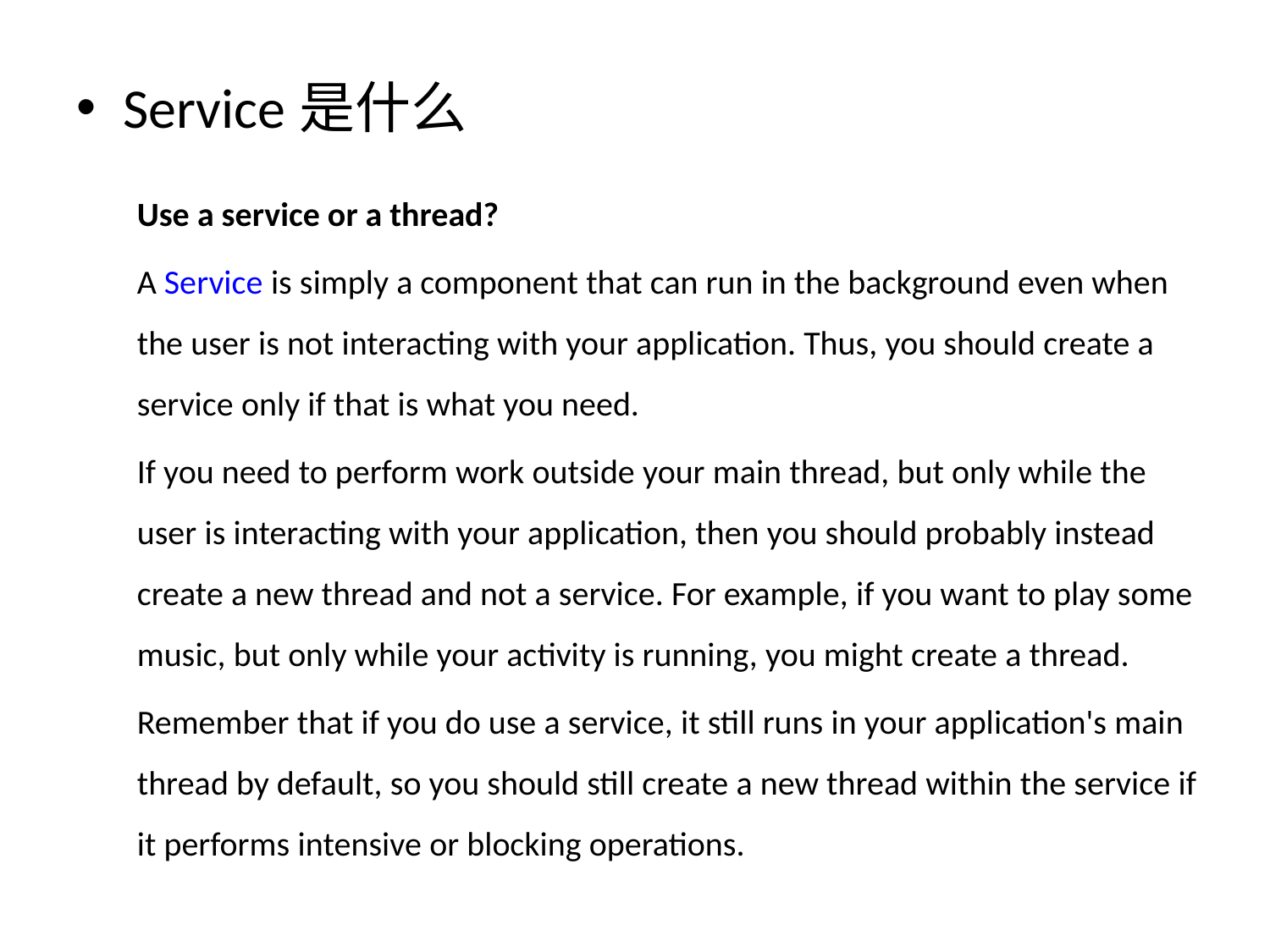

Service是什么
	Use a service or a thread?
	A Service is simply a component that can run in the background even when the user is not interacting with your application. Thus, you should create a service only if that is what you need.
	If you need to perform work outside your main thread, but only while the user is interacting with your application, then you should probably instead create a new thread and not a service. For example, if you want to play some music, but only while your activity is running, you might create a thread.
	Remember that if you do use a service, it still runs in your application's main thread by default, so you should still create a new thread within the service if it performs intensive or blocking operations.